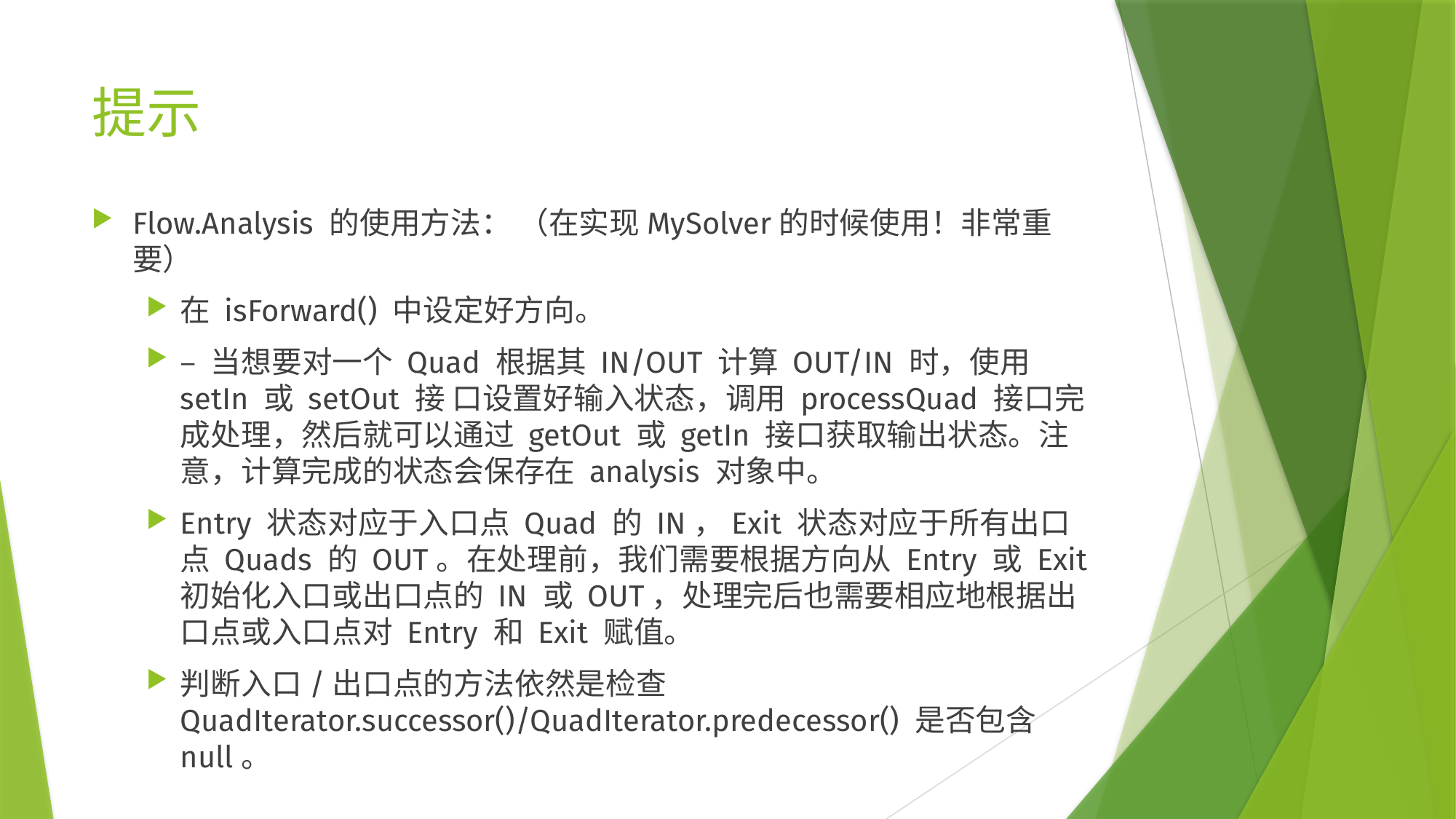

# 提示
Flow.Analysis 的使用方法： （在实现MySolver的时候使用！非常重要）
在 isForward() 中设定好方向。
– 当想要对一个 Quad 根据其 IN/OUT 计算 OUT/IN 时，使用 setIn 或 setOut 接 口设置好输入状态，调用 processQuad 接口完成处理，然后就可以通过 getOut 或 getIn 接口获取输出状态。注意，计算完成的状态会保存在 analysis 对象中。
Entry 状态对应于入口点 Quad 的 IN，Exit 状态对应于所有出口点 Quads 的 OUT。在处理前，我们需要根据方向从 Entry 或 Exit 初始化入口或出口点的 IN 或 OUT，处理完后也需要相应地根据出口点或入口点对 Entry 和 Exit 赋值。
判断入口/出口点的方法依然是检查 QuadIterator.successor()/QuadIterator.predecessor() 是否包含 null。